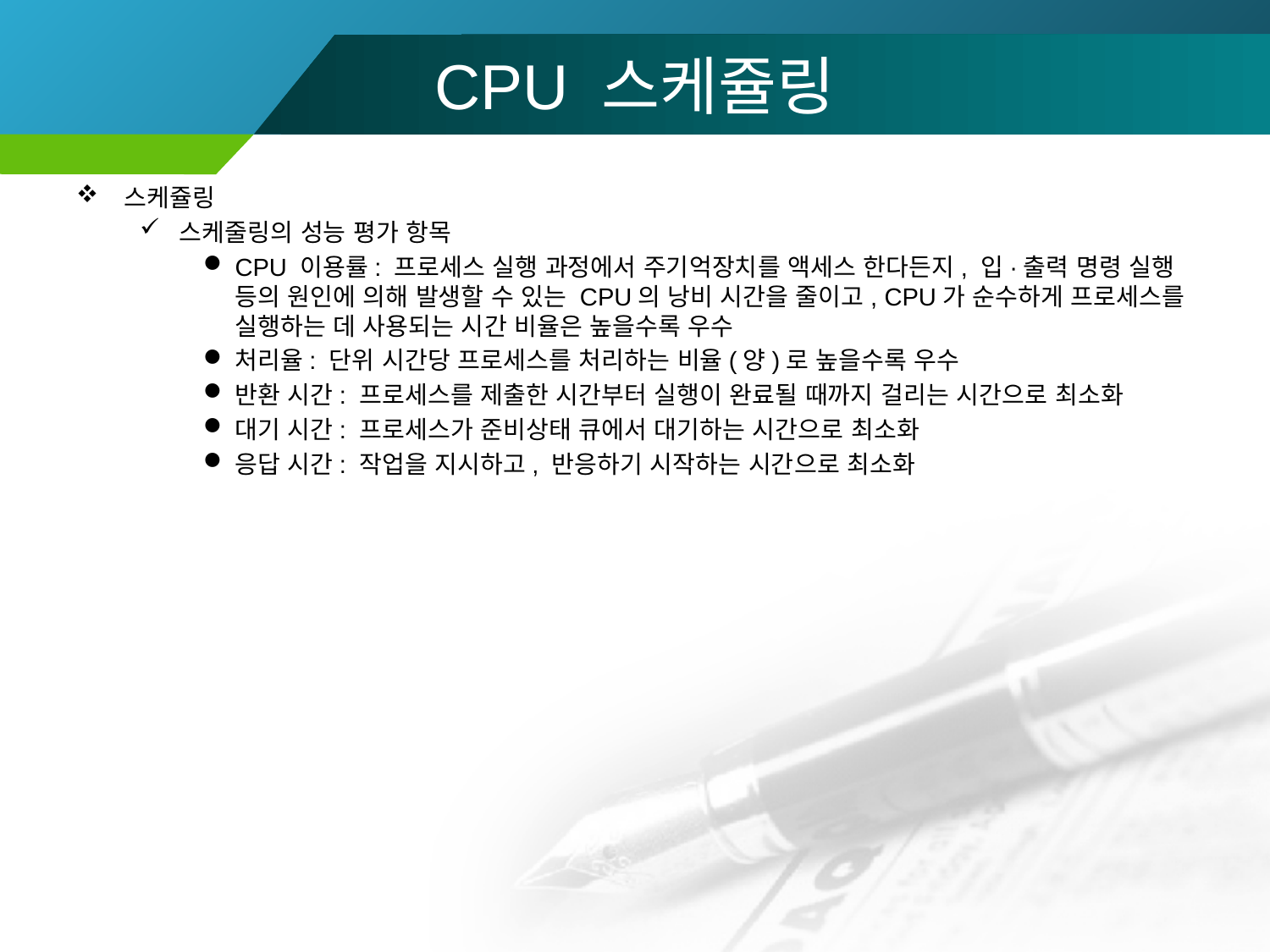

# CPU 스케쥴링
스케쥴링
스케줄링의 성능 평가 항목
CPU 이용률: 프로세스 실행 과정에서 주기억장치를 액세스 한다든지, 입·출력 명령 실행 등의 원인에 의해 발생할 수 있는 CPU의 낭비 시간을 줄이고, CPU가 순수하게 프로세스를 실행하는 데 사용되는 시간 비율은 높을수록 우수
처리율: 단위 시간당 프로세스를 처리하는 비율(양)로 높을수록 우수
반환 시간: 프로세스를 제출한 시간부터 실행이 완료될 때까지 걸리는 시간으로 최소화
대기 시간: 프로세스가 준비상태 큐에서 대기하는 시간으로 최소화
응답 시간: 작업을 지시하고, 반응하기 시작하는 시간으로 최소화